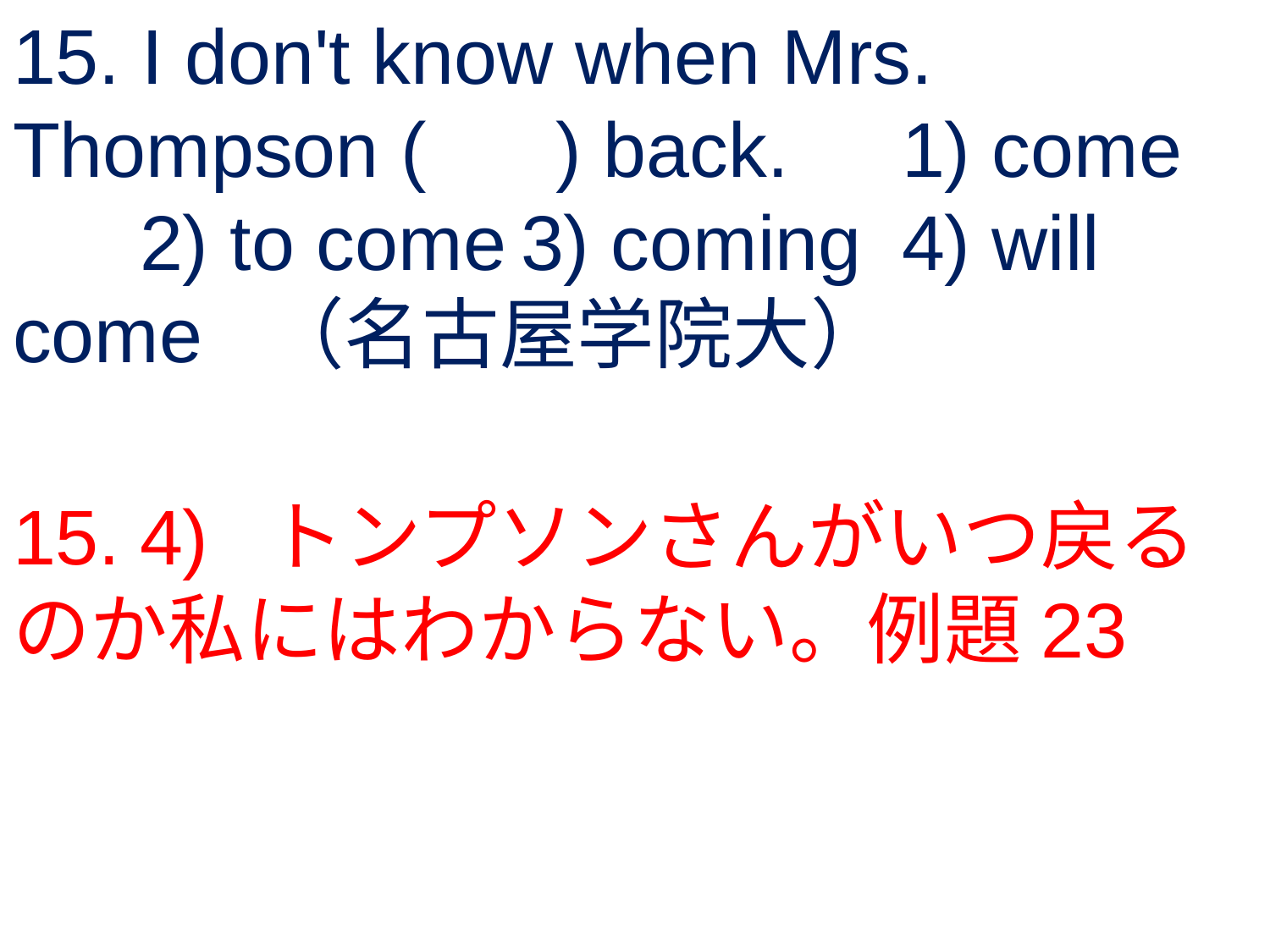

# 15. I don't know when Mrs. Thompson (      ) back.	1) come	2) to come	3) coming	4) will come	（名古屋学院大）
15.	4) 	トンプソンさんがいつ戻るのか私にはわからない。例題23